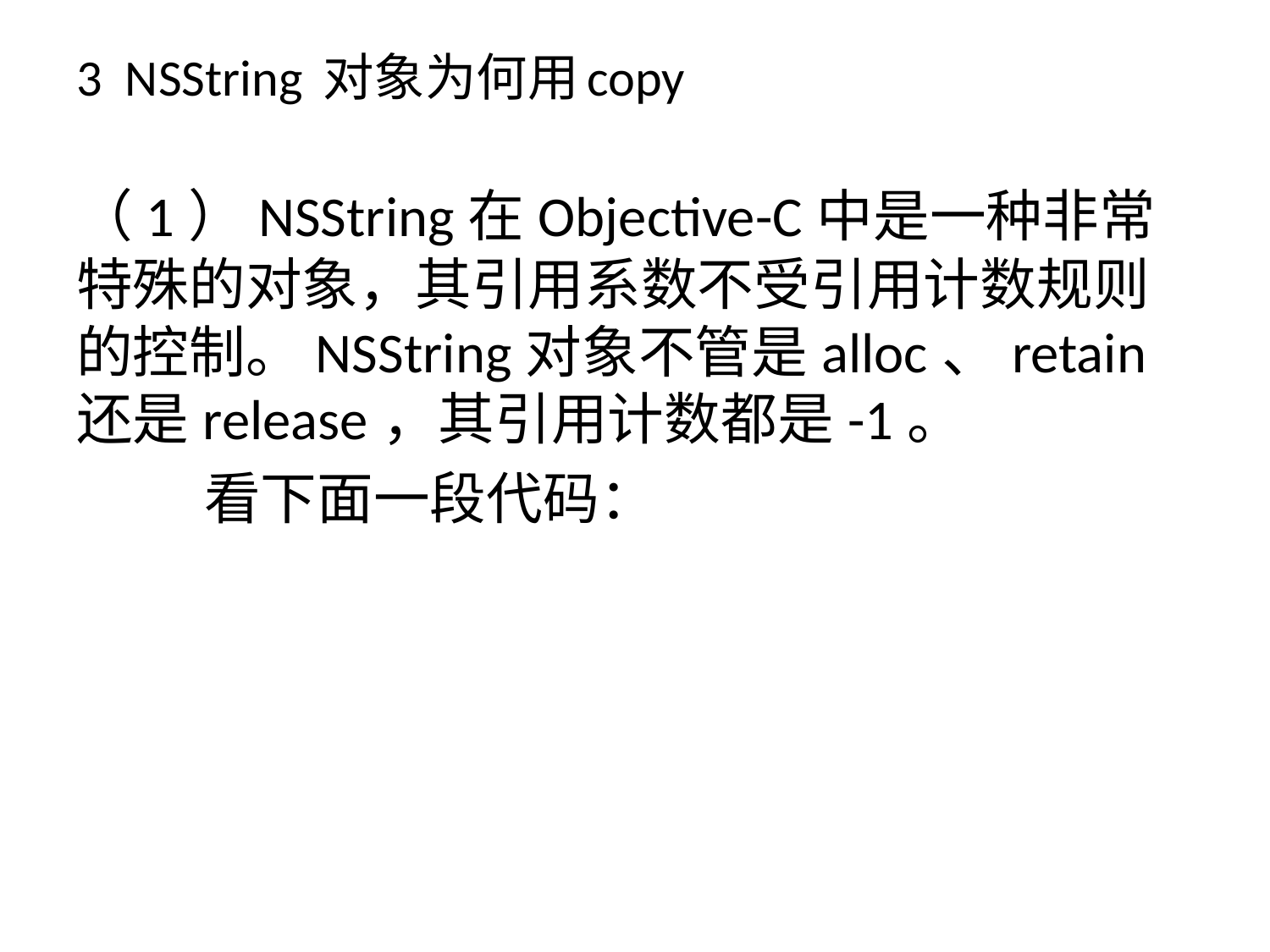

# 3  NSString 对象为何用copy
（1）NSString在Objective-C中是一种非常特殊的对象，其引用系数不受引用计数规则的控制。NSString对象不管是alloc、retain还是release，其引用计数都是-1。
         看下面一段代码：